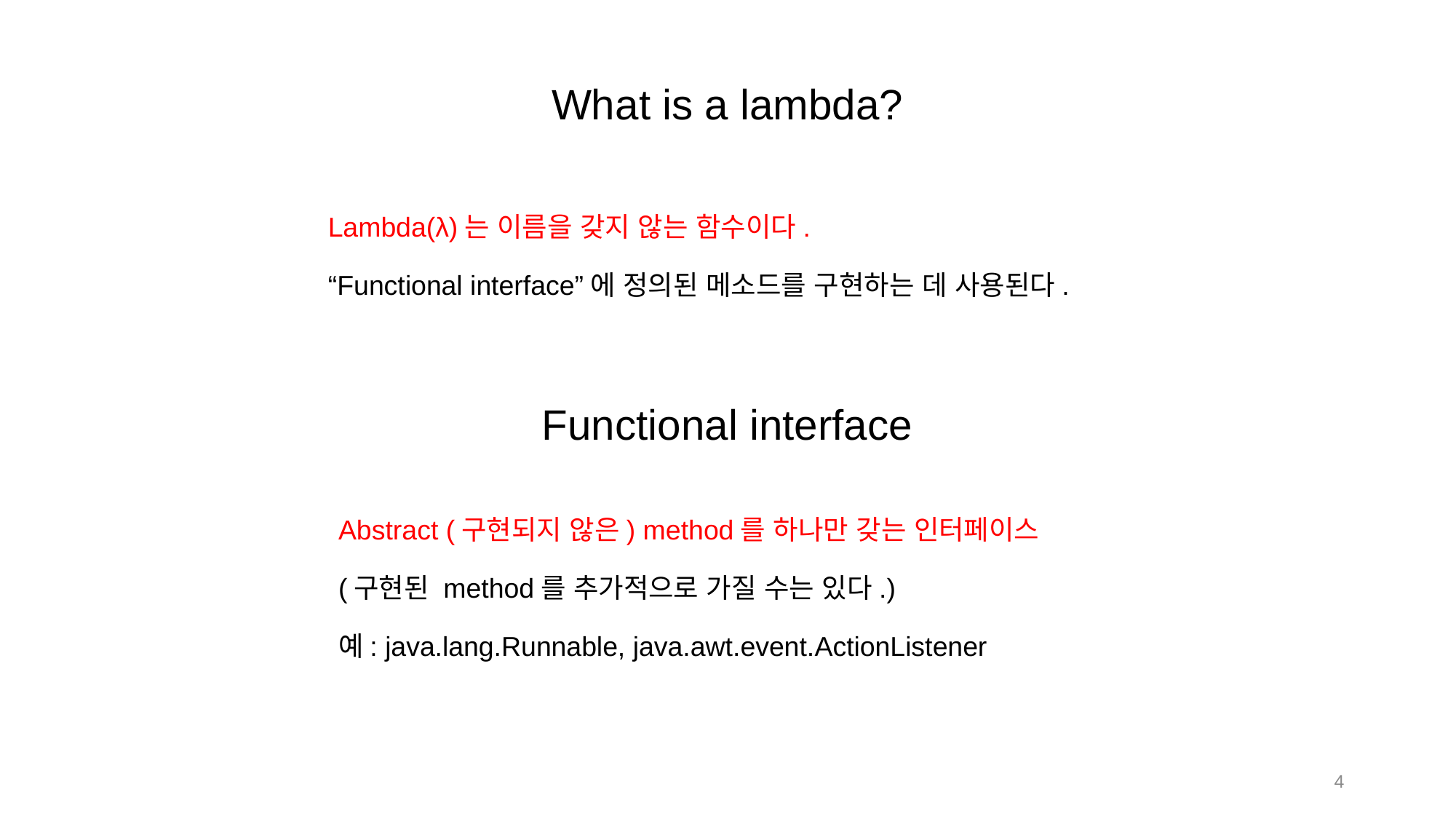

# What is a lambda?
Lambda(λ)는 이름을 갖지 않는 함수이다.
“Functional interface”에 정의된 메소드를 구현하는 데 사용된다.
Functional interface
Abstract (구현되지 않은) method를 하나만 갖는 인터페이스
(구현된 method를 추가적으로 가질 수는 있다.)
예: java.lang.Runnable, java.awt.event.ActionListener
4